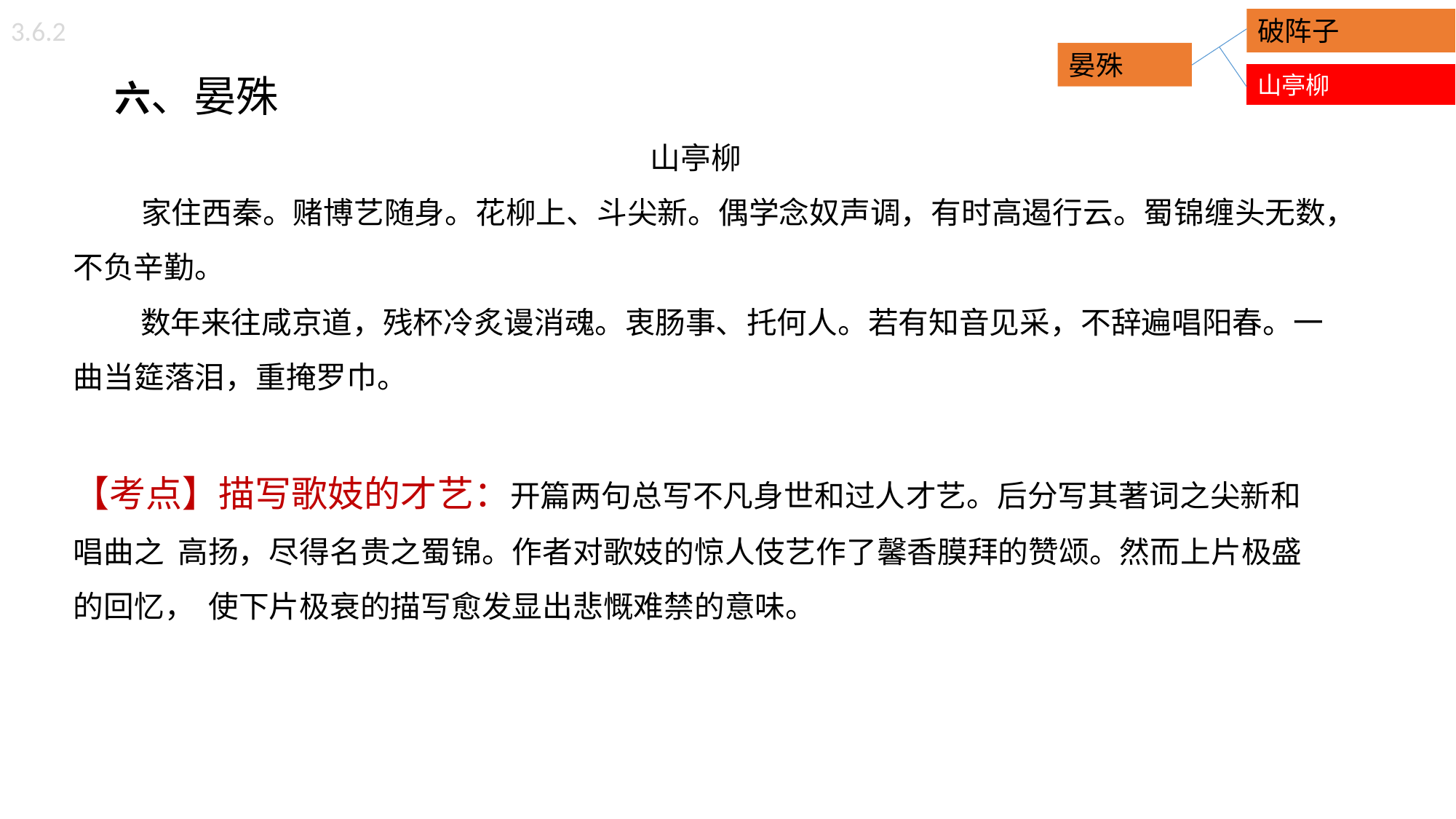

破阵子
3.6.2
晏殊
    六、晏殊
山亭柳
         家住西秦。赌博艺随身。花柳上、斗尖新。偶学念奴声调，有时高遏行云。蜀锦缠头无数，不负辛勤。
         数年来往咸京道，残杯冷炙谩消魂。衷肠事、托何人。若有知音见采，不辞遍唱阳春。一曲当筵落泪，重掩罗巾。

【考点】描写歌妓的才艺：开篇两句总写不凡身世和过人才艺。后分写其著词之尖新和唱曲之  高扬，尽得名贵之蜀锦。作者对歌妓的惊人伎艺作了馨香膜拜的赞颂。然而上片极盛的回忆，  使下片极衰的描写愈发显出悲慨难禁的意味。
山亭柳